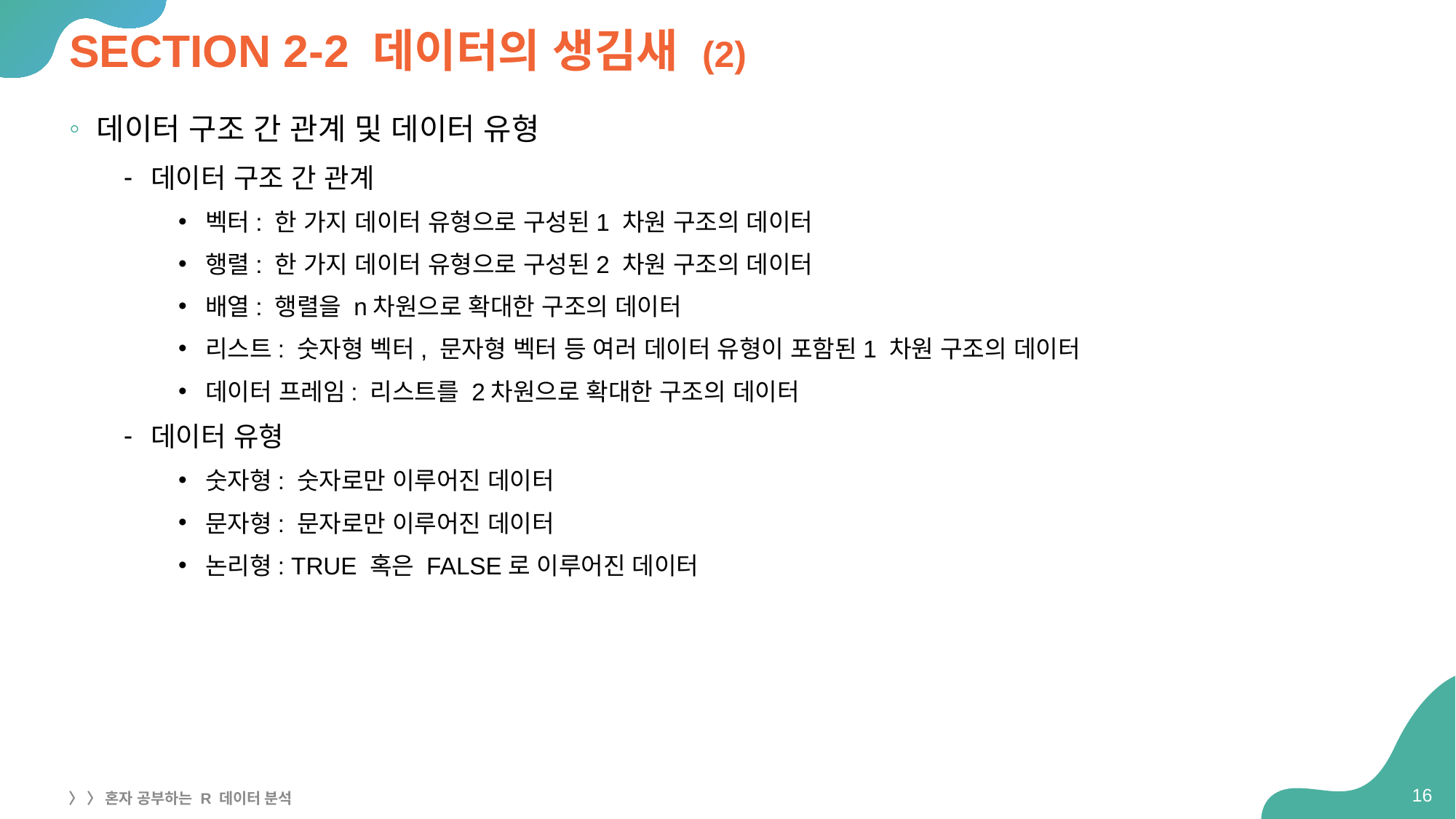

# SECTION 2-2 데이터의 생김새 (2)
데이터 구조 간 관계 및 데이터 유형
데이터 구조 간 관계
벡터: 한 가지 데이터 유형으로 구성된1 차원 구조의 데이터
행렬: 한 가지 데이터 유형으로 구성된2 차원 구조의 데이터
배열: 행렬을 n차원으로 확대한 구조의 데이터
리스트: 숫자형 벡터, 문자형 벡터 등 여러 데이터 유형이 포함된1 차원 구조의 데이터
데이터 프레임: 리스트를 2차원으로 확대한 구조의 데이터
데이터 유형
숫자형: 숫자로만 이루어진 데이터
문자형: 문자로만 이루어진 데이터
논리형: TRUE 혹은 FALSE로 이루어진 데이터
16
〉 〉 혼자 공부하는 R 데이터 분석